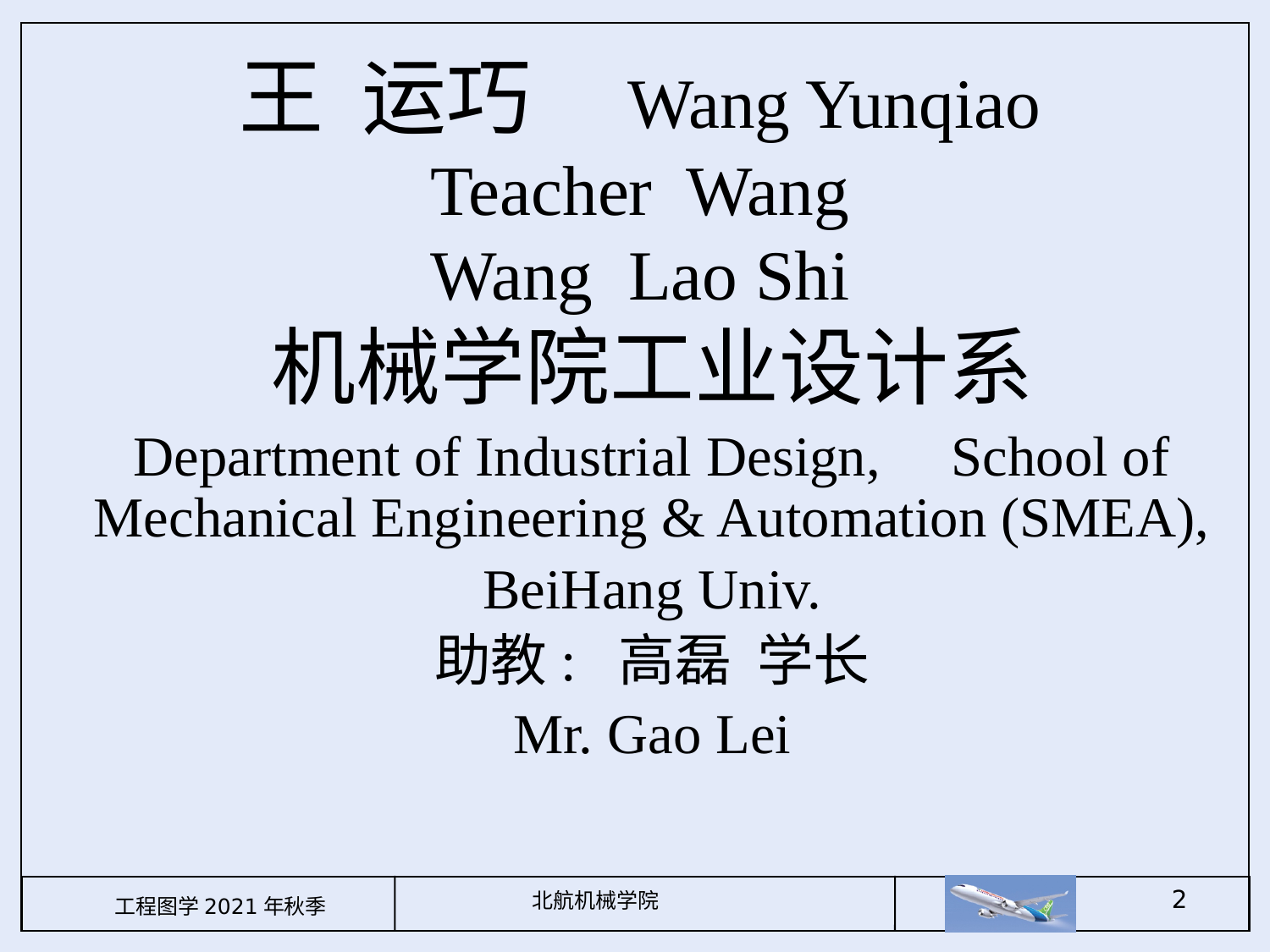

# 王  运巧    Wang Yunqiao Teacher  Wang Wang  Lao Shi
机械学院工业设计系
Department of Industrial Design,     School of Mechanical Engineering & Automation (SMEA),
BeiHang Univ.
助教:  高磊  学长
Mr. Gao Lei